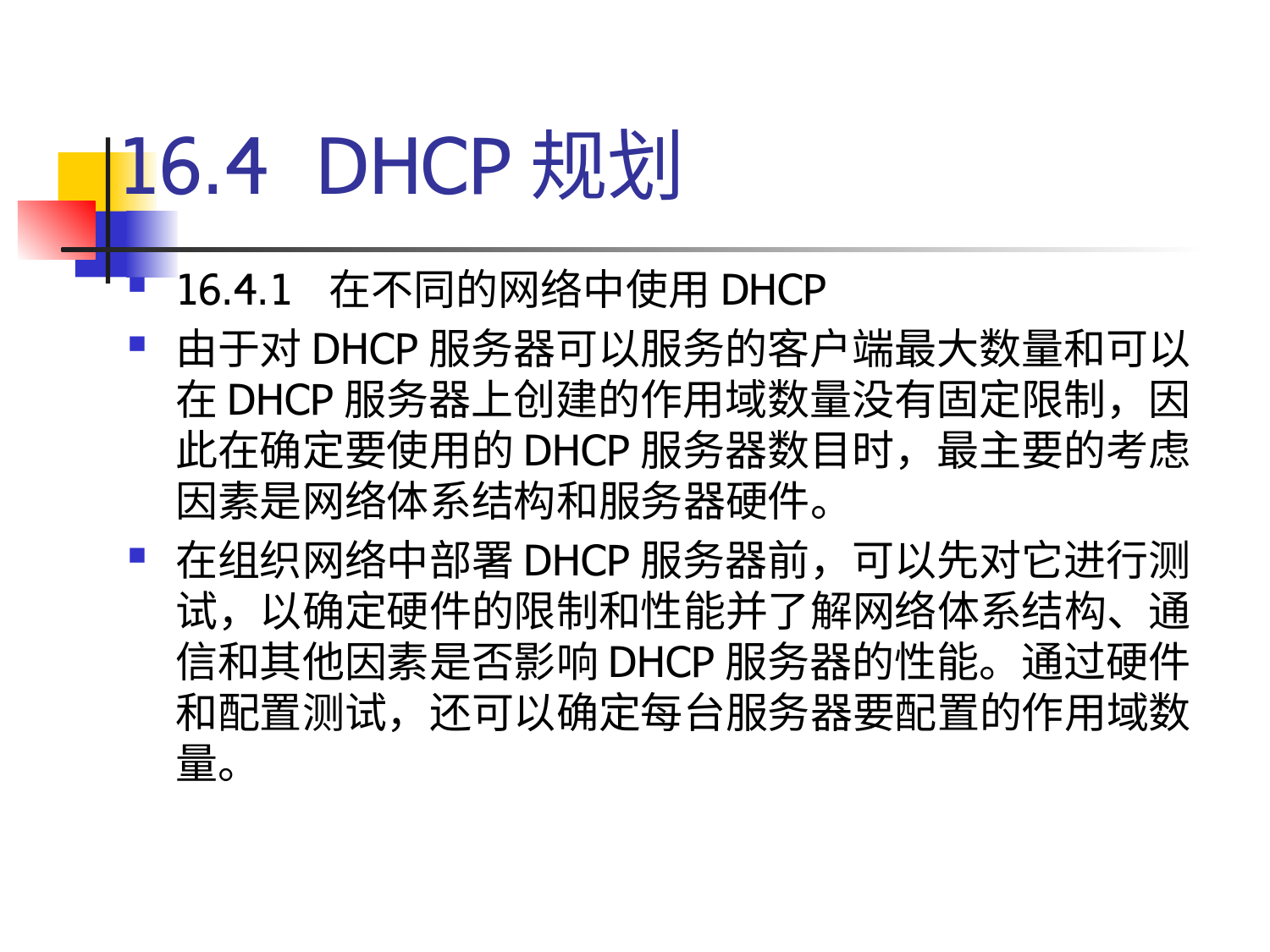

# 16.4  DHCP规划
16.4.1  在不同的网络中使用DHCP
由于对DHCP服务器可以服务的客户端最大数量和可以在DHCP服务器上创建的作用域数量没有固定限制，因此在确定要使用的DHCP服务器数目时，最主要的考虑因素是网络体系结构和服务器硬件。
在组织网络中部署DHCP服务器前，可以先对它进行测试，以确定硬件的限制和性能并了解网络体系结构、通信和其他因素是否影响DHCP服务器的性能。通过硬件和配置测试，还可以确定每台服务器要配置的作用域数量。